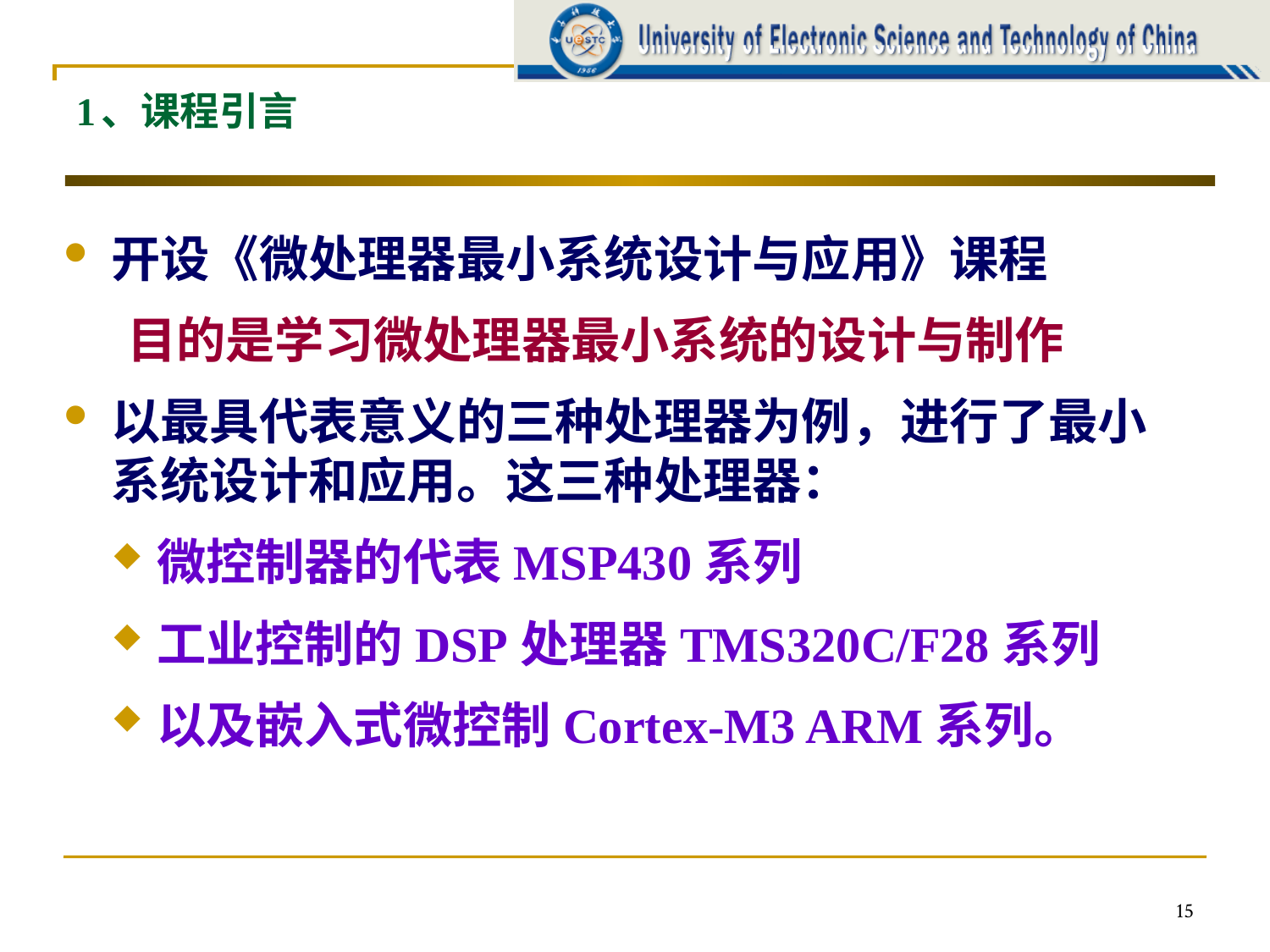

# 1、课程引言
开设《微处理器最小系统设计与应用》课程
目的是学习微处理器最小系统的设计与制作
以最具代表意义的三种处理器为例，进行了最小系统设计和应用。这三种处理器：
微控制器的代表MSP430系列
工业控制的DSP处理器TMS320C/F28系列
以及嵌入式微控制Cortex-M3 ARM系列。
15